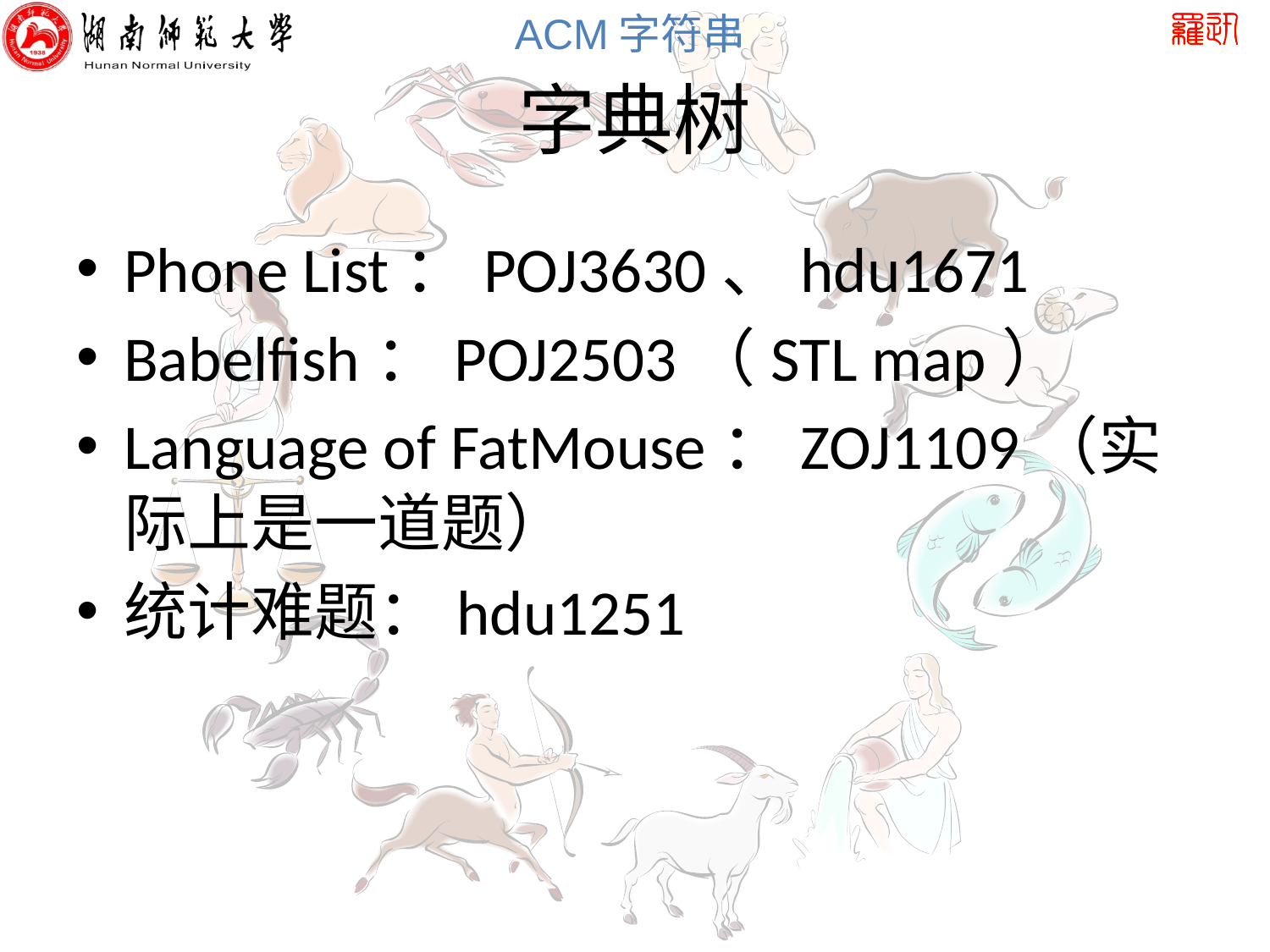

# 字典树
Phone List：POJ3630、hdu1671
Babelfish：POJ2503（STL map）
Language of FatMouse：ZOJ1109（实际上是一道题）
统计难题：hdu1251